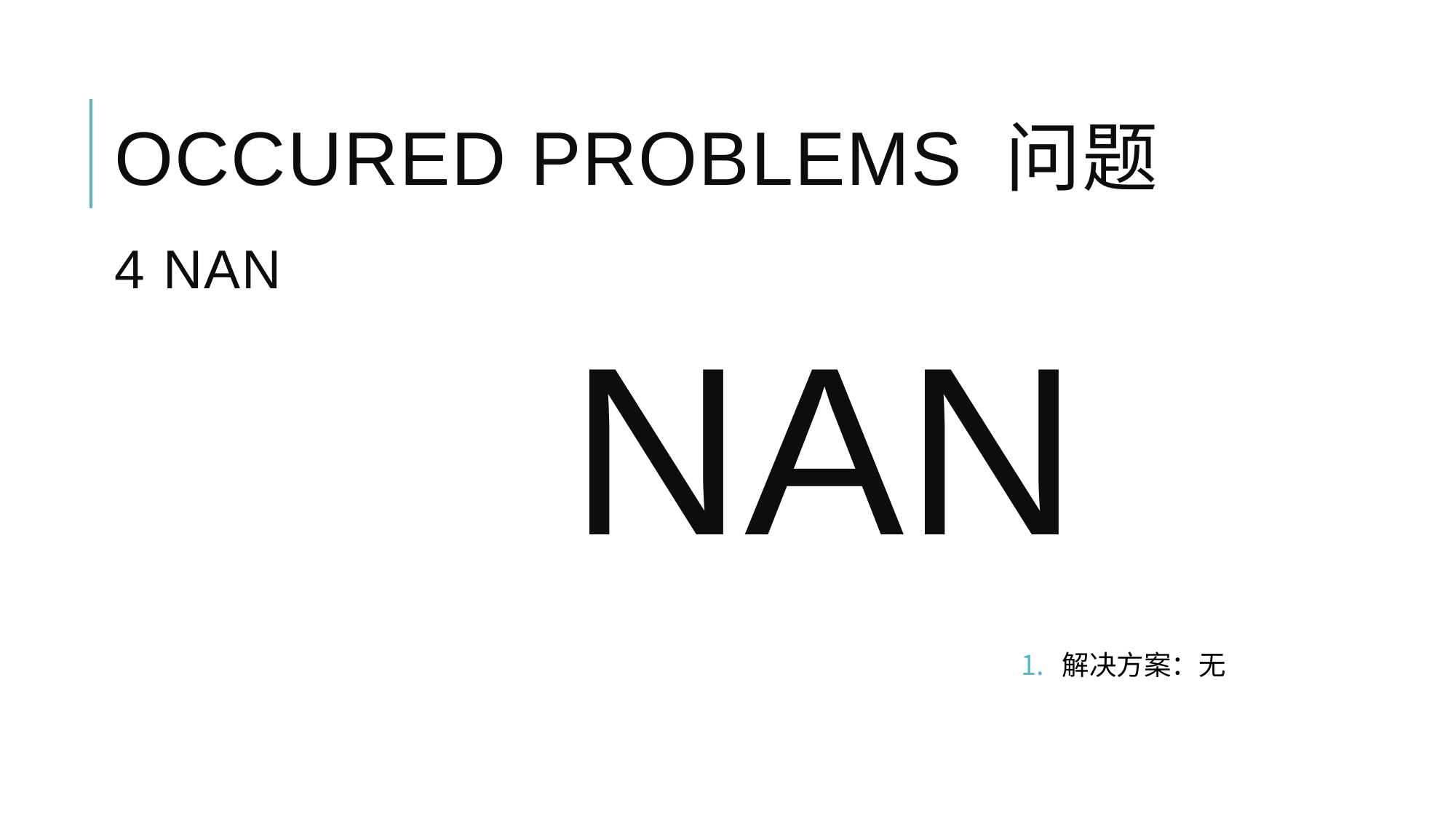

# occured problems 问题
4 nan
nan
解决方案：无